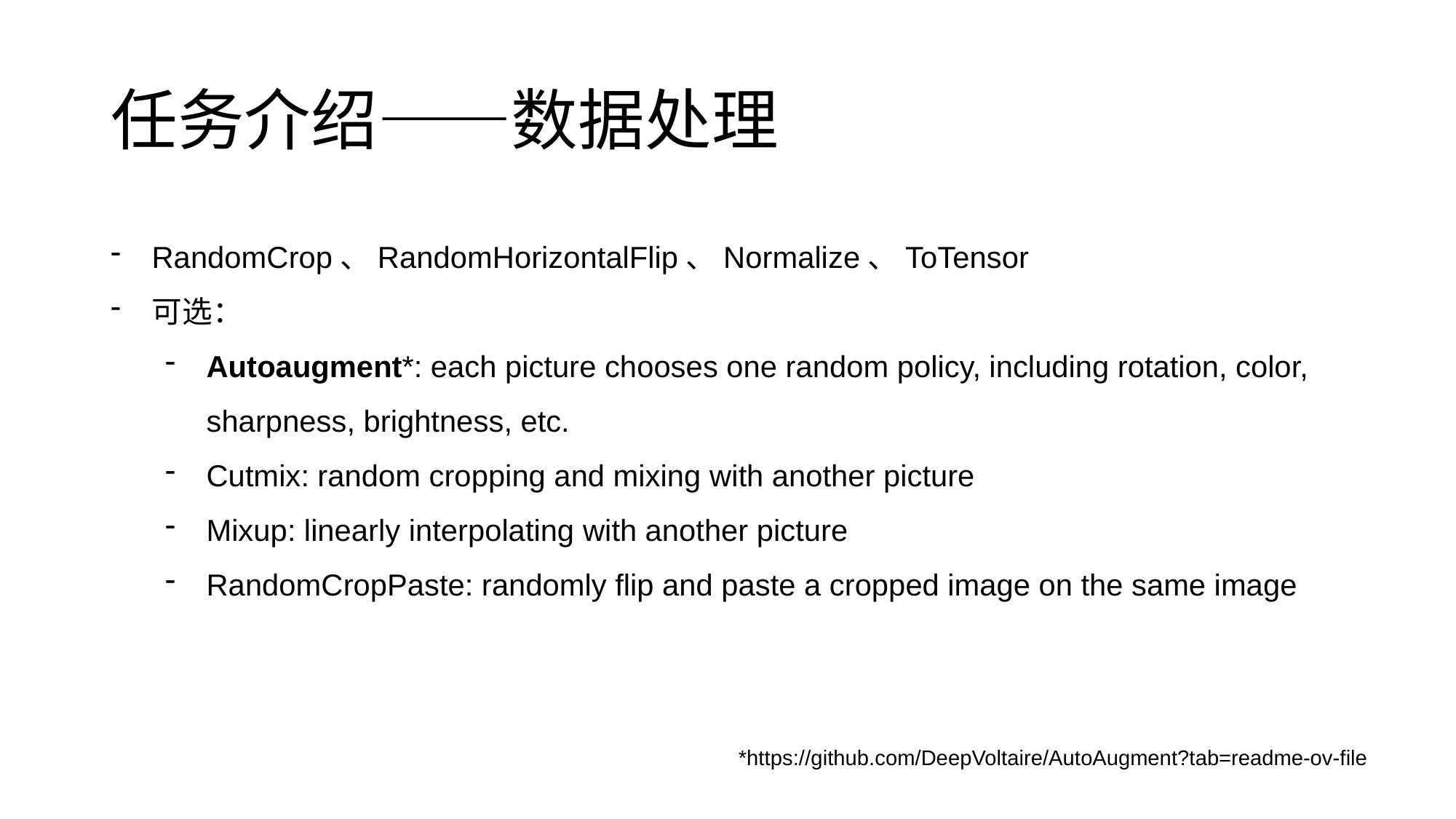

# 任务介绍——数据处理
RandomCrop、RandomHorizontalFlip、Normalize、ToTensor
可选：
Autoaugment*: each picture chooses one random policy, including rotation, color,  sharpness, brightness, etc.
Cutmix: random cropping and mixing with another picture
Mixup: linearly interpolating with another picture
RandomCropPaste: randomly flip and paste a cropped image on the same image
*https://github.com/DeepVoltaire/AutoAugment?tab=readme-ov-file